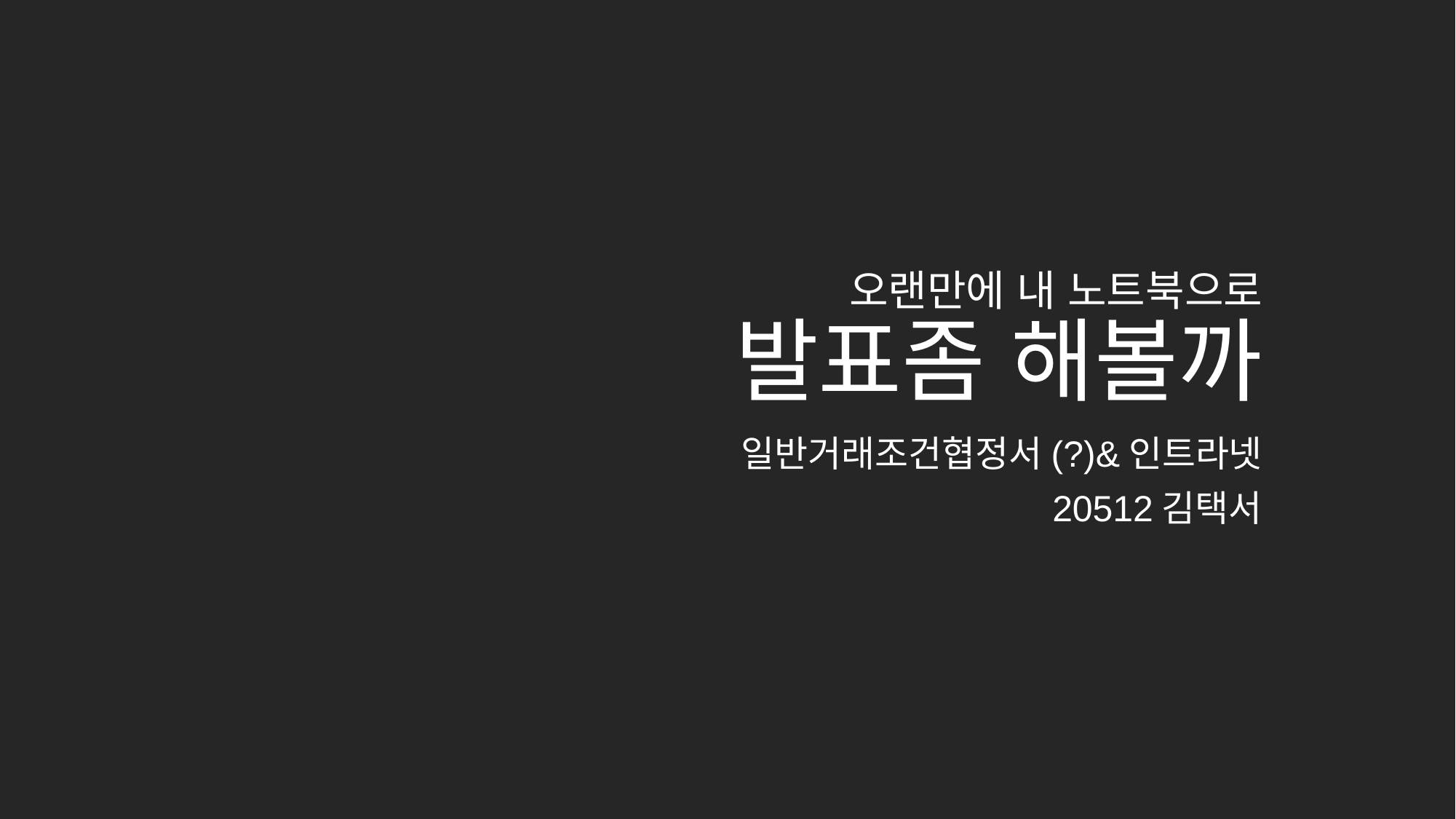

# 오랜만에 내 노트북으로 발표좀 해볼까
일반거래조건협정서(?)&인트라넷
20512김택서